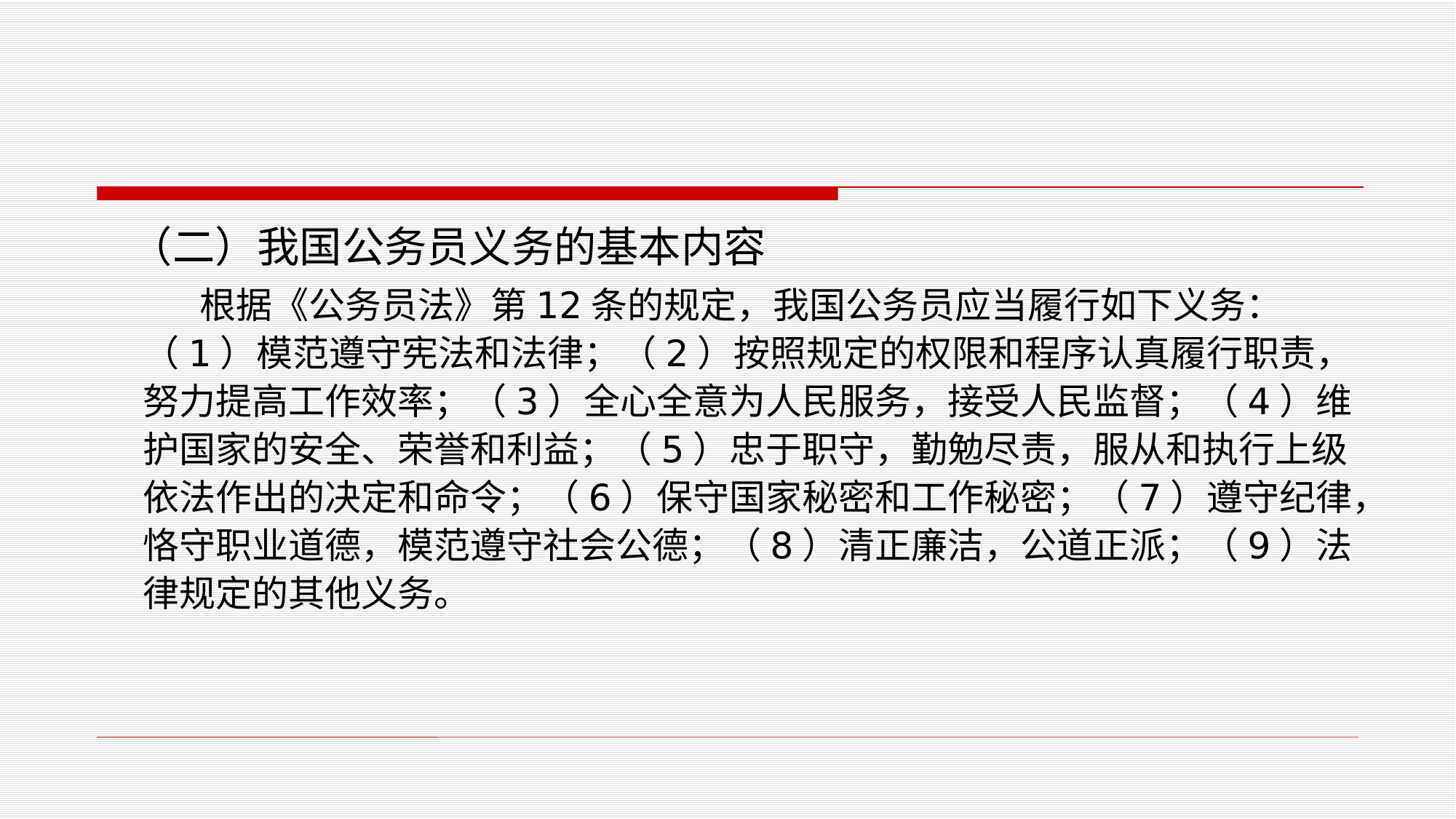

#

  （二）我国公务员义务的基本内容
           根据《公务员法》第12条的规定，我国公务员应当履行如下义务：（1）模范遵守宪法和法律；（2）按照规定的权限和程序认真履行职责，努力提高工作效率；（3）全心全意为人民服务，接受人民监督；（4）维护国家的安全、荣誉和利益；（5）忠于职守，勤勉尽责，服从和执行上级依法作出的决定和命令；（6）保守国家秘密和工作秘密；（7）遵守纪律，恪守职业道德，模范遵守社会公德；（8）清正廉洁，公道正派；（9）法律规定的其他义务。